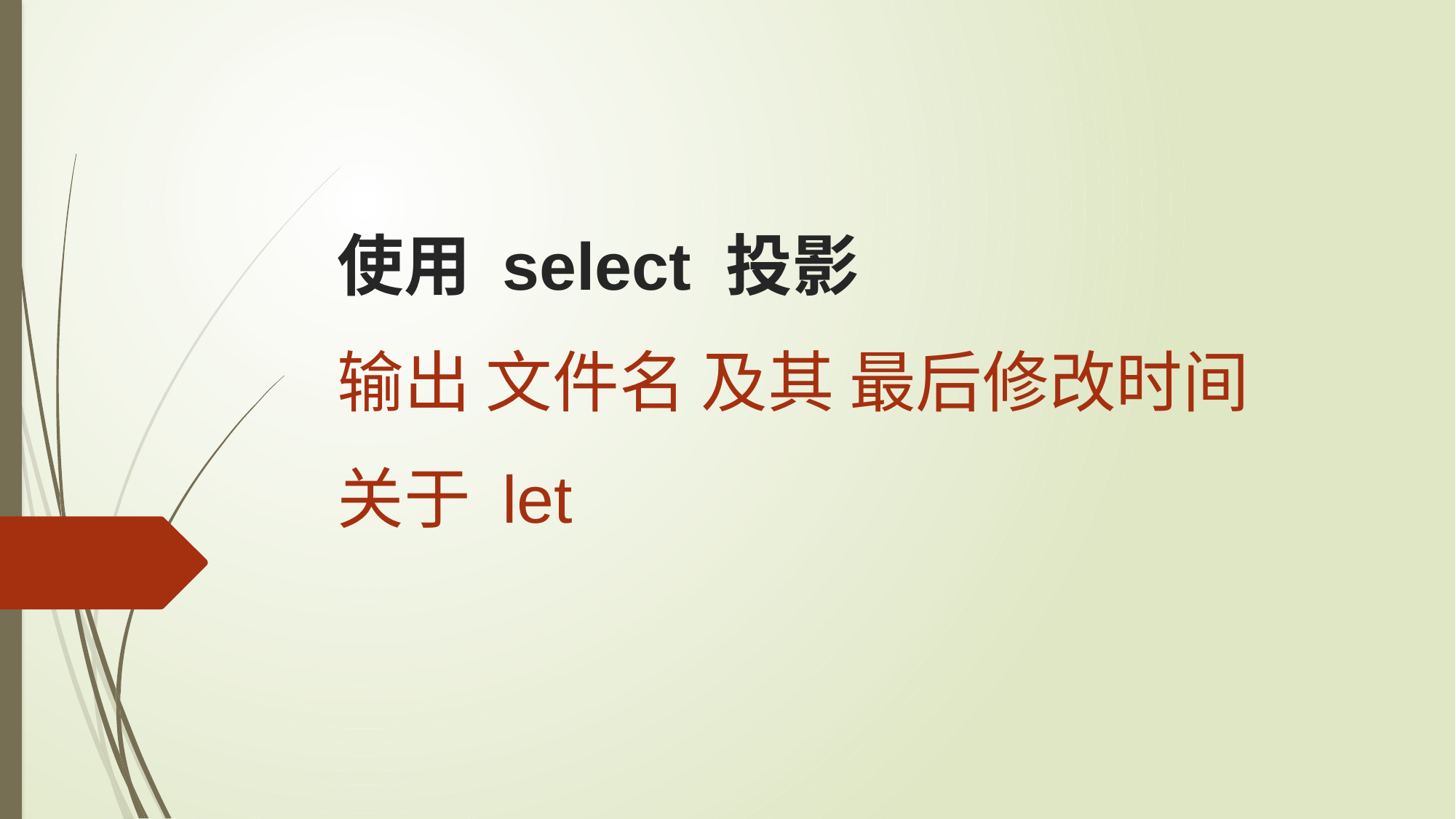

使用 select 投影

输出 文件名 及其 最后修改时间

关于 let